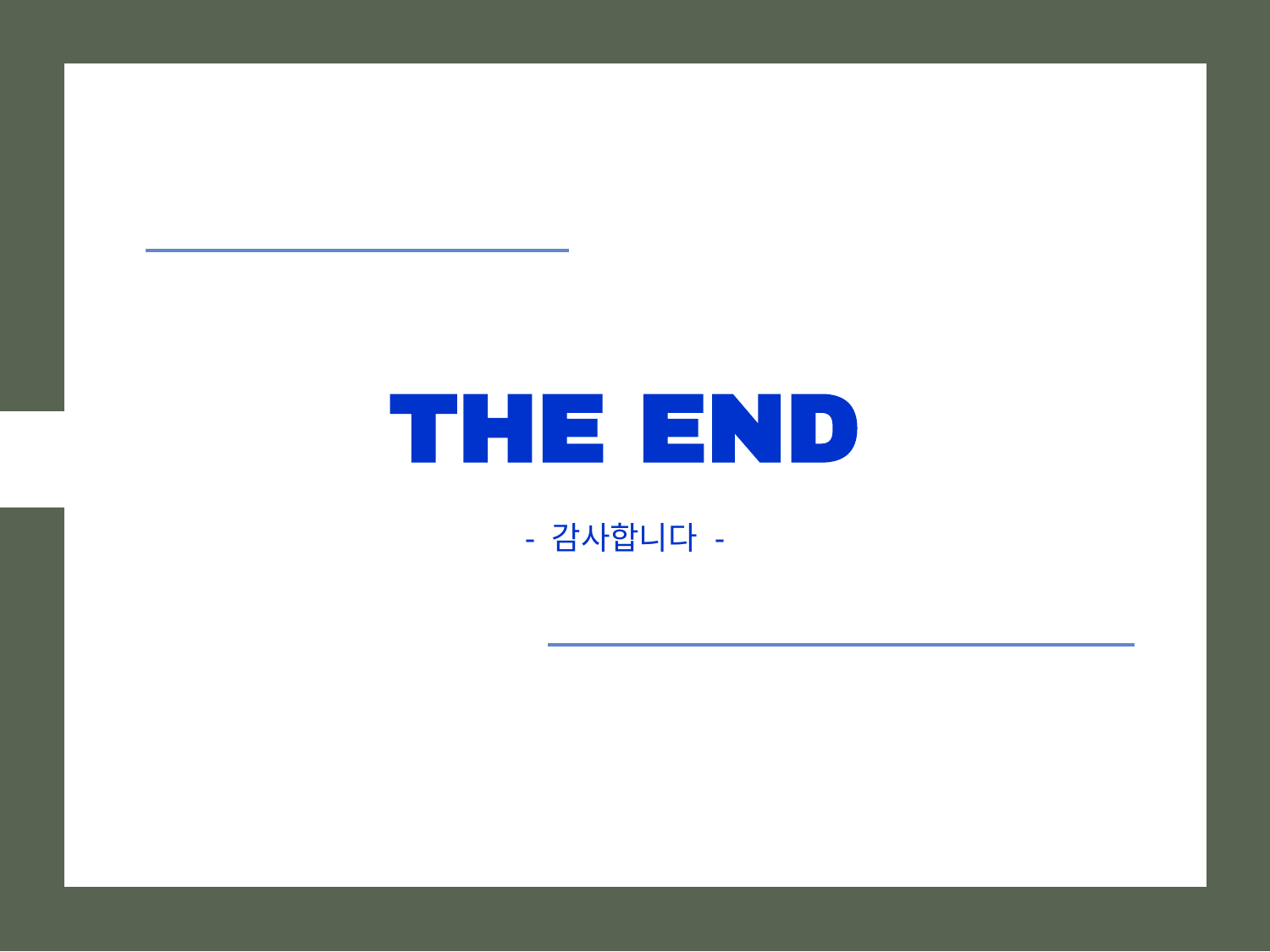

#
|  |  |
| --- | --- |
|  |  |
|  |  |
|  |  |
THE END

- 감사합니다 -